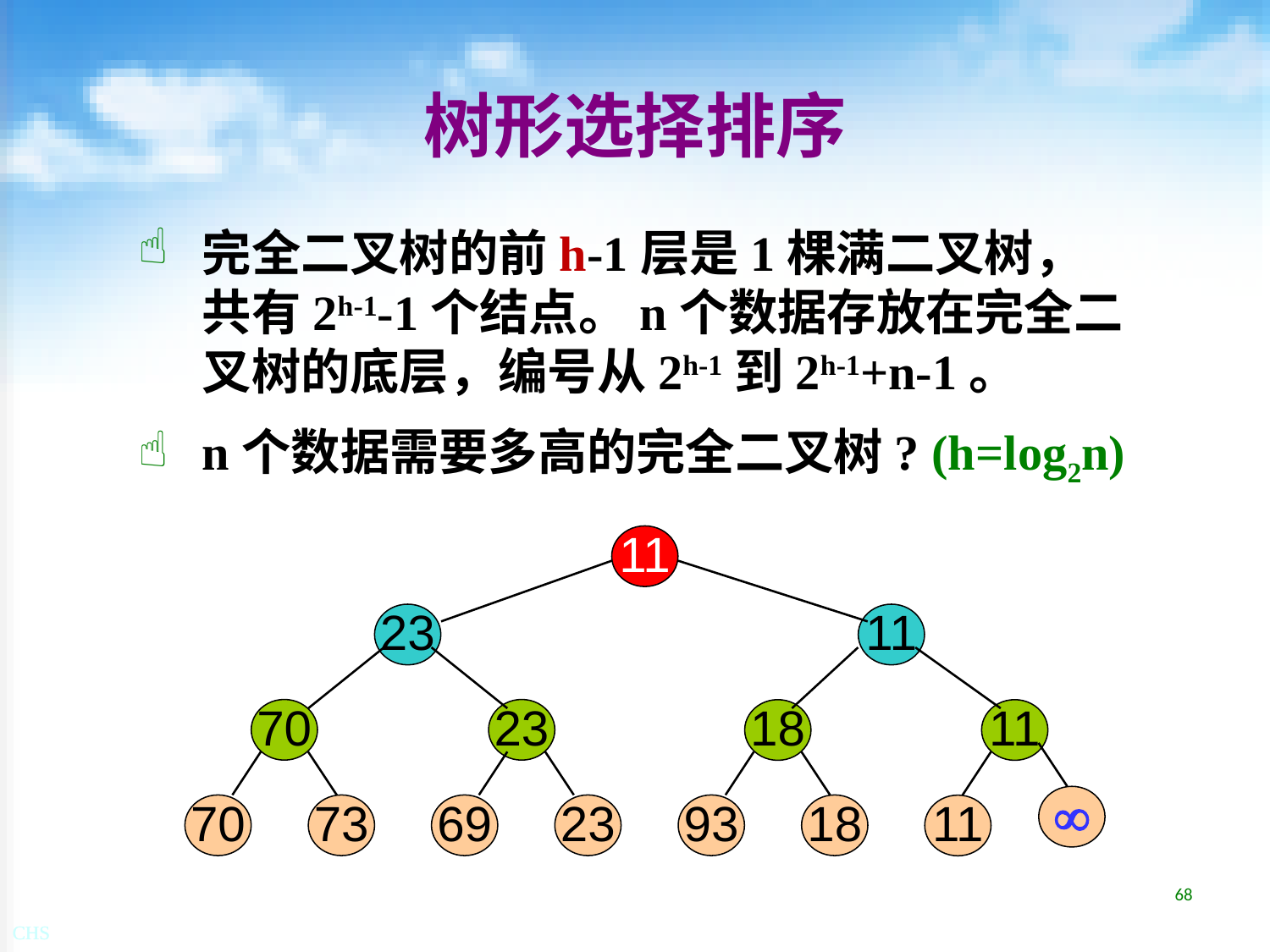

# 树形选择排序
完全二叉树的前h-1层是1棵满二叉树，共有2h-1-1个结点。n个数据存放在完全二叉树的底层，编号从2h-1到2h-1+n-1。
n个数据需要多高的完全二叉树? (h=log2n)
11

23
11

70
23
18
11

∞
70
73
69
23
93
18
11
68